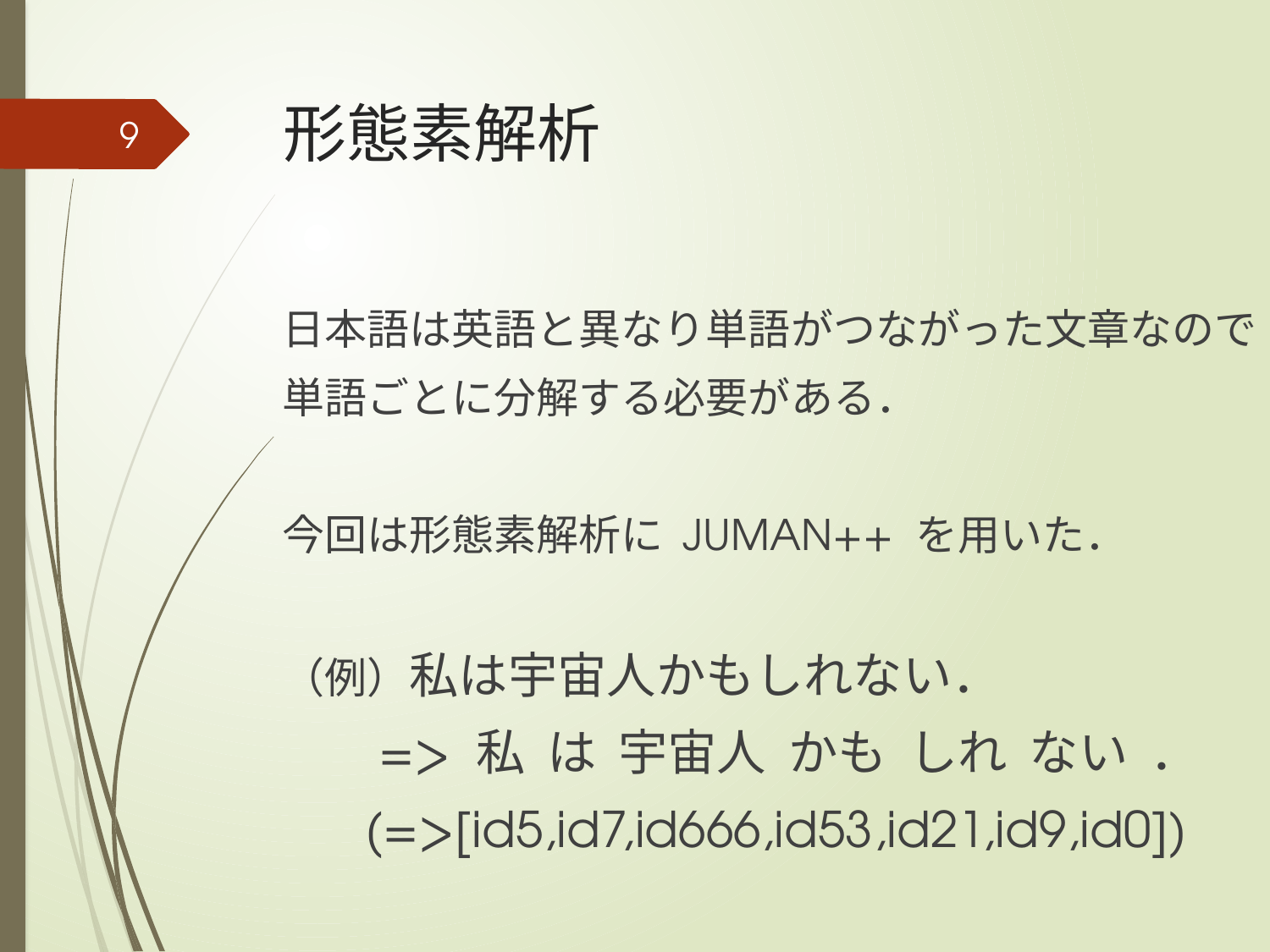

# 形態素解析
9
日本語は英語と異なり単語がつながった文章なので
単語ごとに分解する必要がある．

今回は形態素解析に JUMAN++ を用いた．

（例）私は宇宙人かもしれない．
       => 私  は  宇宙人  かも  しれ  ない  ．
      (=>[id5,id7,id666,id53,id21,id9,id0])